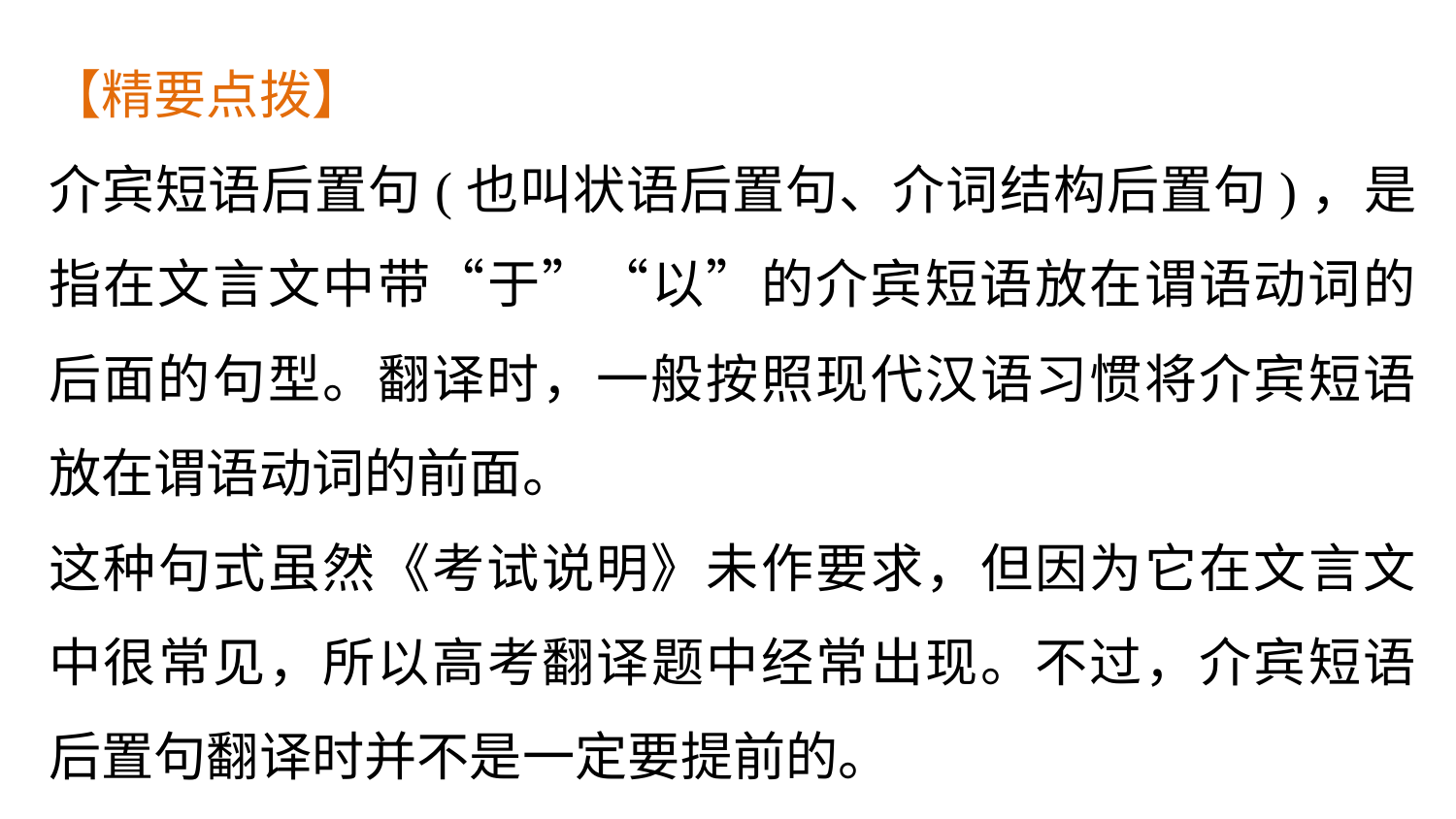

【精要点拨】
介宾短语后置句(也叫状语后置句、介词结构后置句)，是指在文言文中带“于”“以”的介宾短语放在谓语动词的后面的句型。翻译时，一般按照现代汉语习惯将介宾短语放在谓语动词的前面。
这种句式虽然《考试说明》未作要求，但因为它在文言文中很常见，所以高考翻译题中经常出现。不过，介宾短语后置句翻译时并不是一定要提前的。